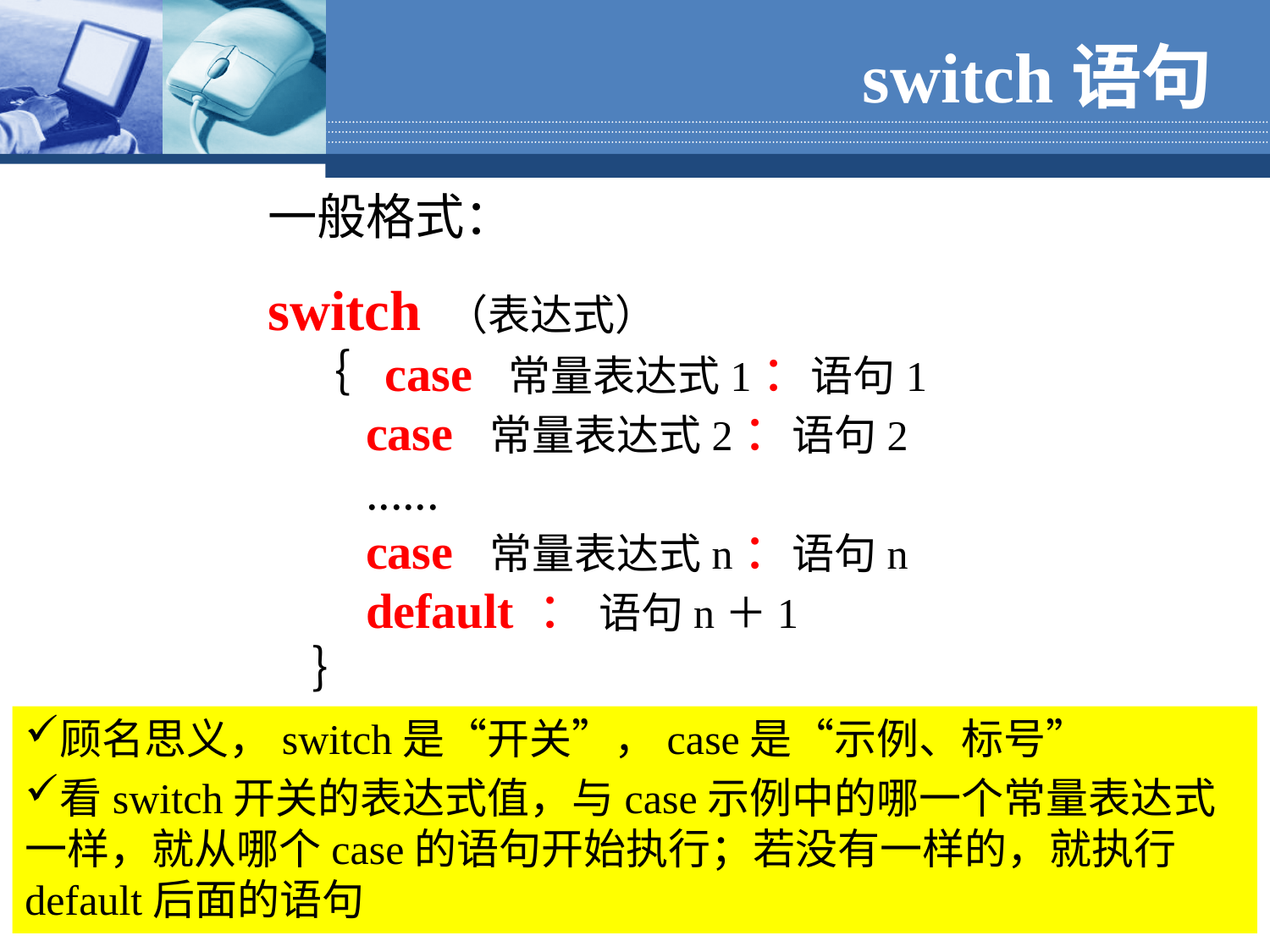

# switch语句
一般格式：

switch （表达式）
  ｛  case  常量表达式1：语句1
        case  常量表达式2：语句2
        ......
        case  常量表达式n：语句n
        default ： 语句n＋1
   ｝
顾名思义，switch是“开关”，case是“示例、标号”
看switch开关的表达式值，与case示例中的哪一个常量表达式一样，就从哪个case的语句开始执行；若没有一样的，就执行default后面的语句